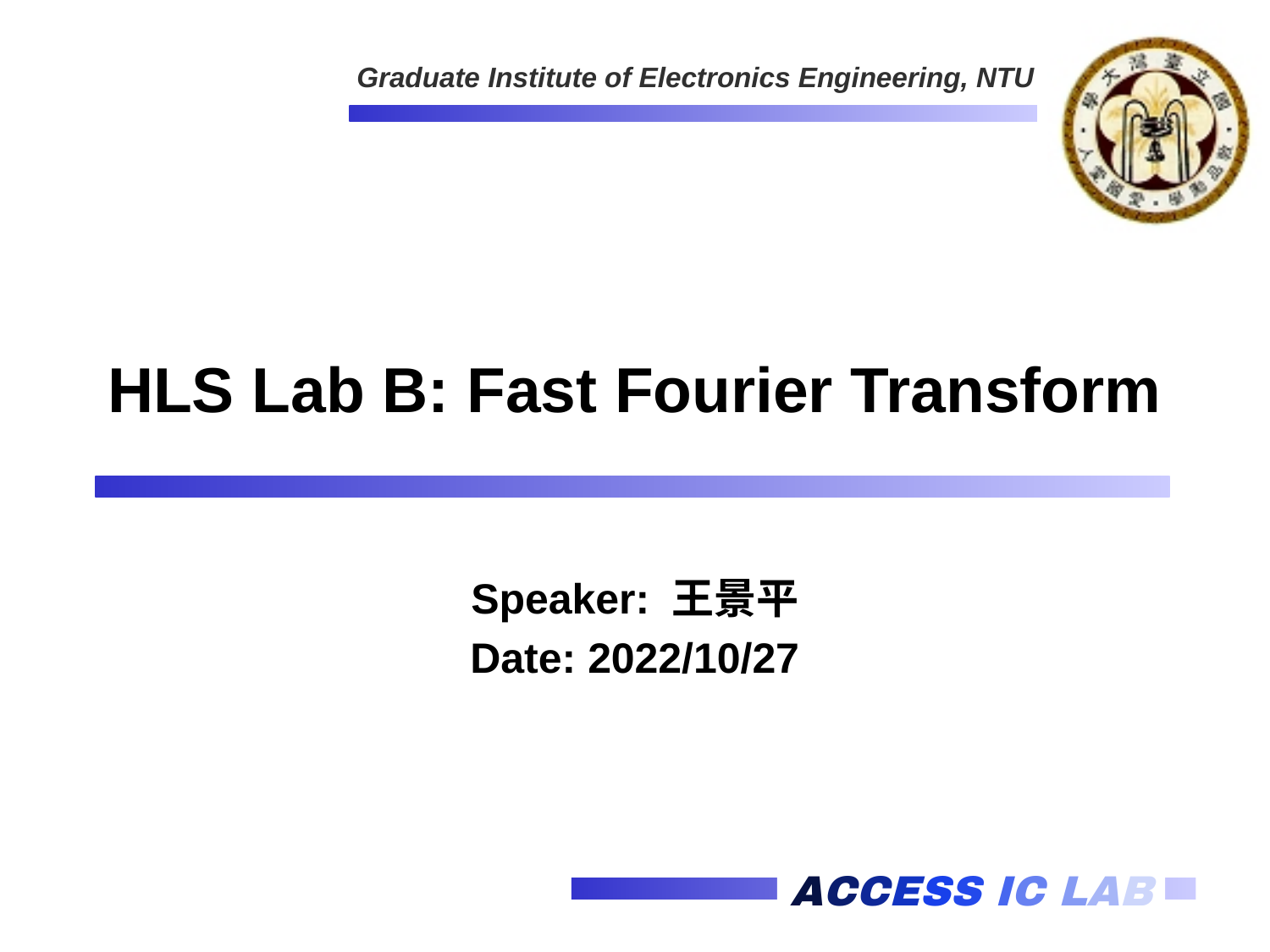

# HLS Lab B: Fast Fourier Transform
Speaker: 王景平
Date: 2022/10/27